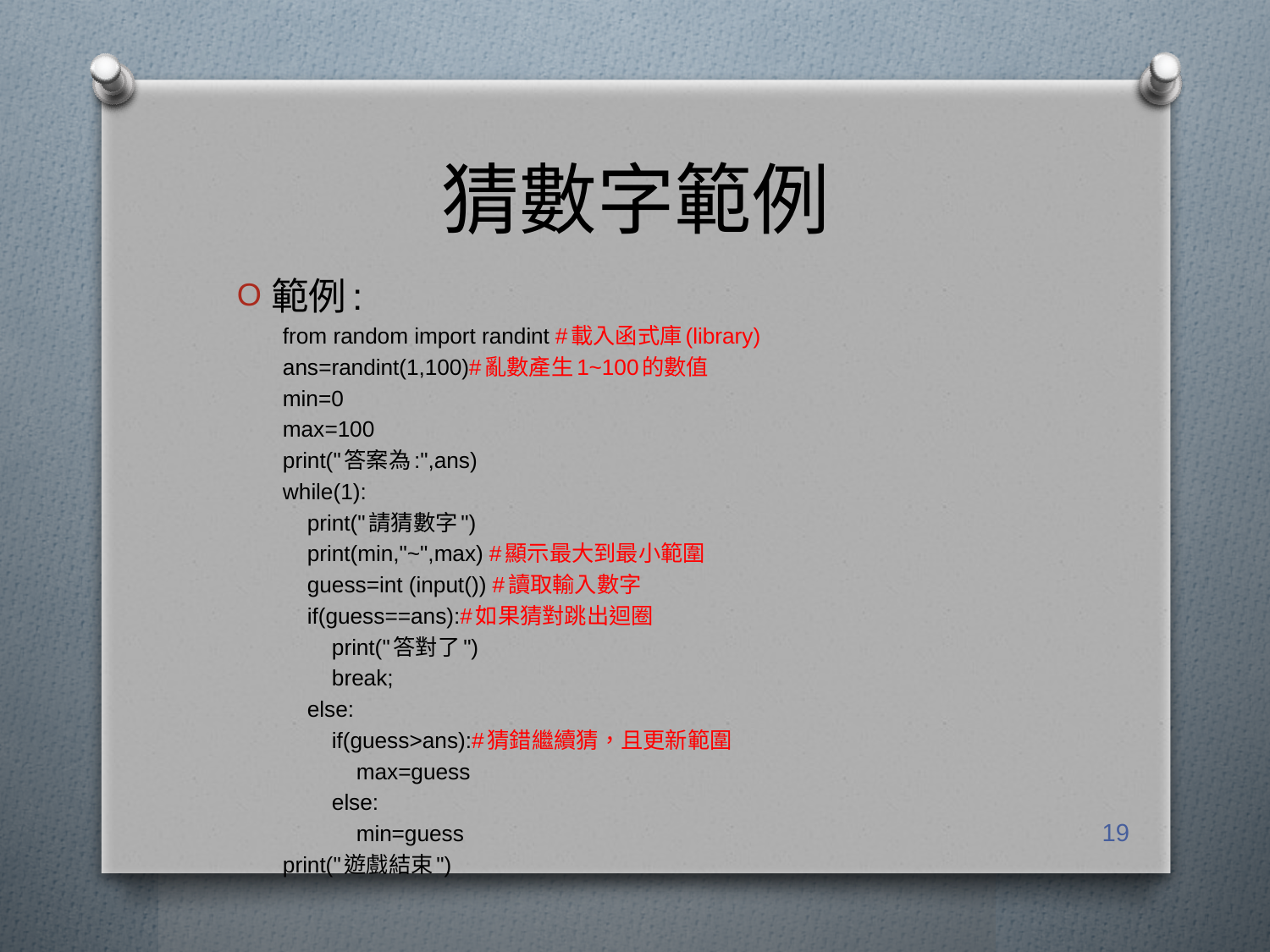

# 猜數字範例
範例:
from random import randint #載入函式庫(library)
ans=randint(1,100)#亂數產生1~100的數值
min=0
max=100
print("答案為:",ans)
while(1):
    print("請猜數字")
    print(min,"~",max) #顯示最大到最小範圍
    guess=int (input()) #讀取輸入數字
    if(guess==ans):#如果猜對跳出迴圈
        print("答對了")
        break;
    else:
        if(guess>ans):#猜錯繼續猜，且更新範圍
            max=guess
        else:
            min=guess
print("遊戲結束")
19